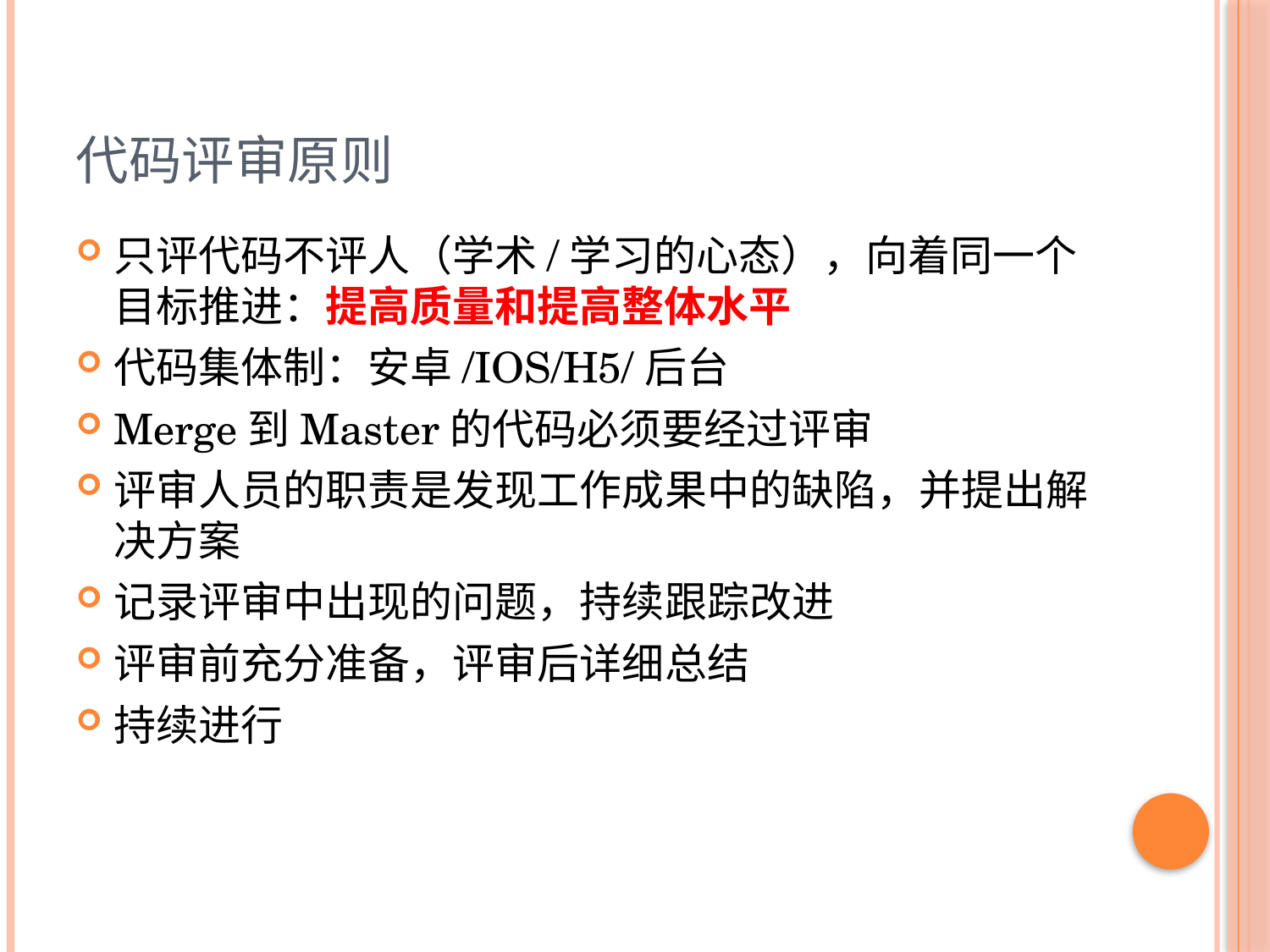

# 代码评审原则
只评代码不评人（学术/学习的心态），向着同一个目标推进：提高质量和提高整体水平
代码集体制：安卓/IOS/H5/后台
Merge到Master的代码必须要经过评审
评审人员的职责是发现工作成果中的缺陷，并提出解决方案
记录评审中出现的问题，持续跟踪改进
评审前充分准备，评审后详细总结
持续进行